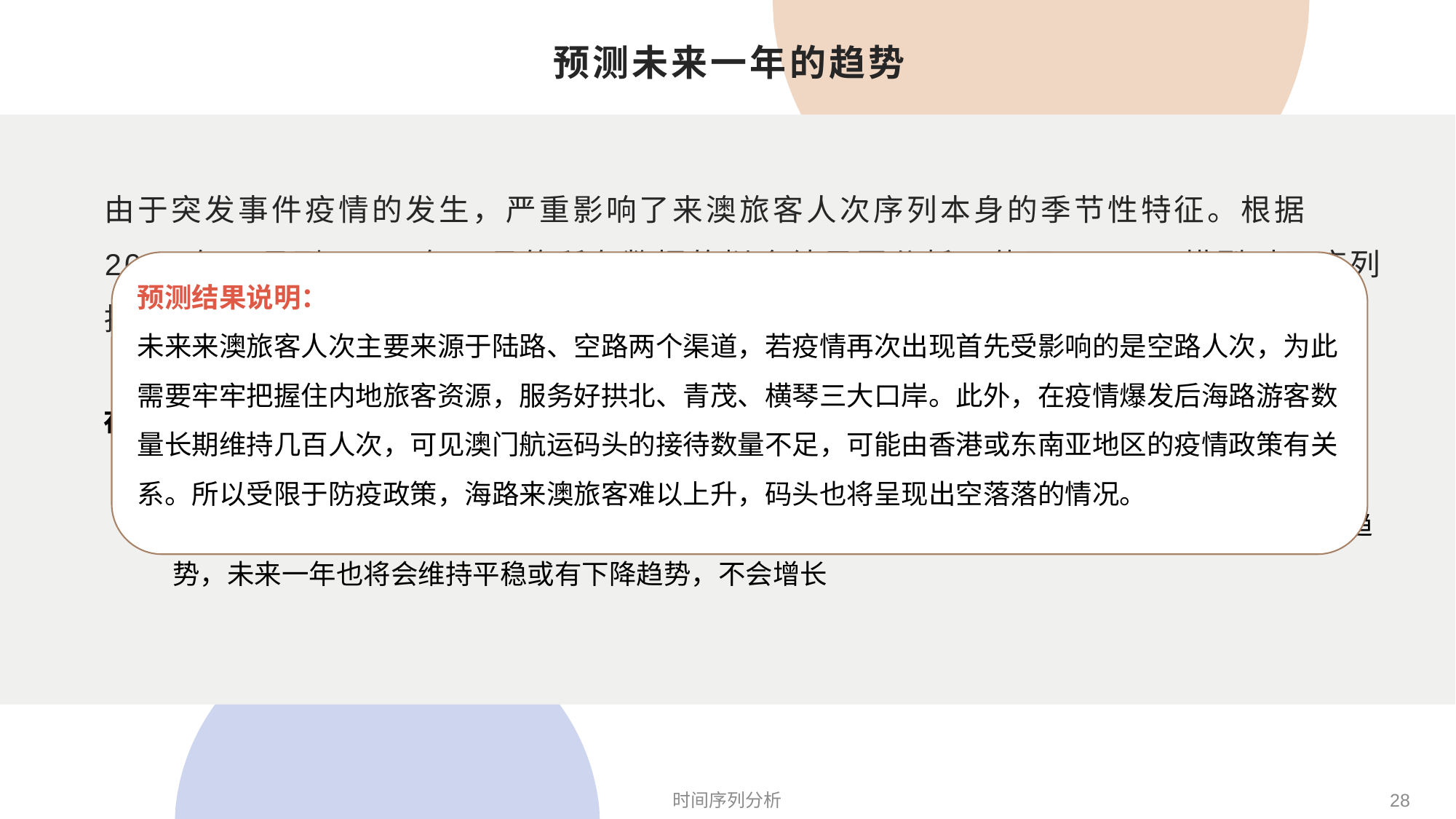

预测未来一年的趋势
# 由于突发事件疫情的发生，严重影响了来澳旅客人次序列本身的季节性特征。根据2008年1月到2021年9月的所有数据的拟合结果图分析，使用ARIMA模型对于序列拟合的较好，但在峰谷值的位置拟合的结果与真实值有一定的差距。
预测结果说明：
未来来澳旅客人次主要来源于陆路、空路两个渠道，若疫情再次出现首先受影响的是空路人次，为此需要牢牢把握住内地旅客资源，服务好拱北、青茂、横琴三大口岸。此外，在疫情爆发后海路游客数量长期维持几百人次，可见澳门航运码头的接待数量不足，可能由香港或东南亚地区的疫情政策有关系。所以受限于防疫政策，海路来澳旅客难以上升，码头也将呈现出空落落的情况。

在此基础上预测未来一年内的趋势：
来澳旅客总人次在稳步上升，并且保持了一定的季节性
陆路、空路人次也是呈上升的趋势；海路人次在疫情后就维持在一个较低的水平，甚至还有下降的趋势，未来一年也将会维持平稳或有下降趋势，不会增长
时间序列分析
28